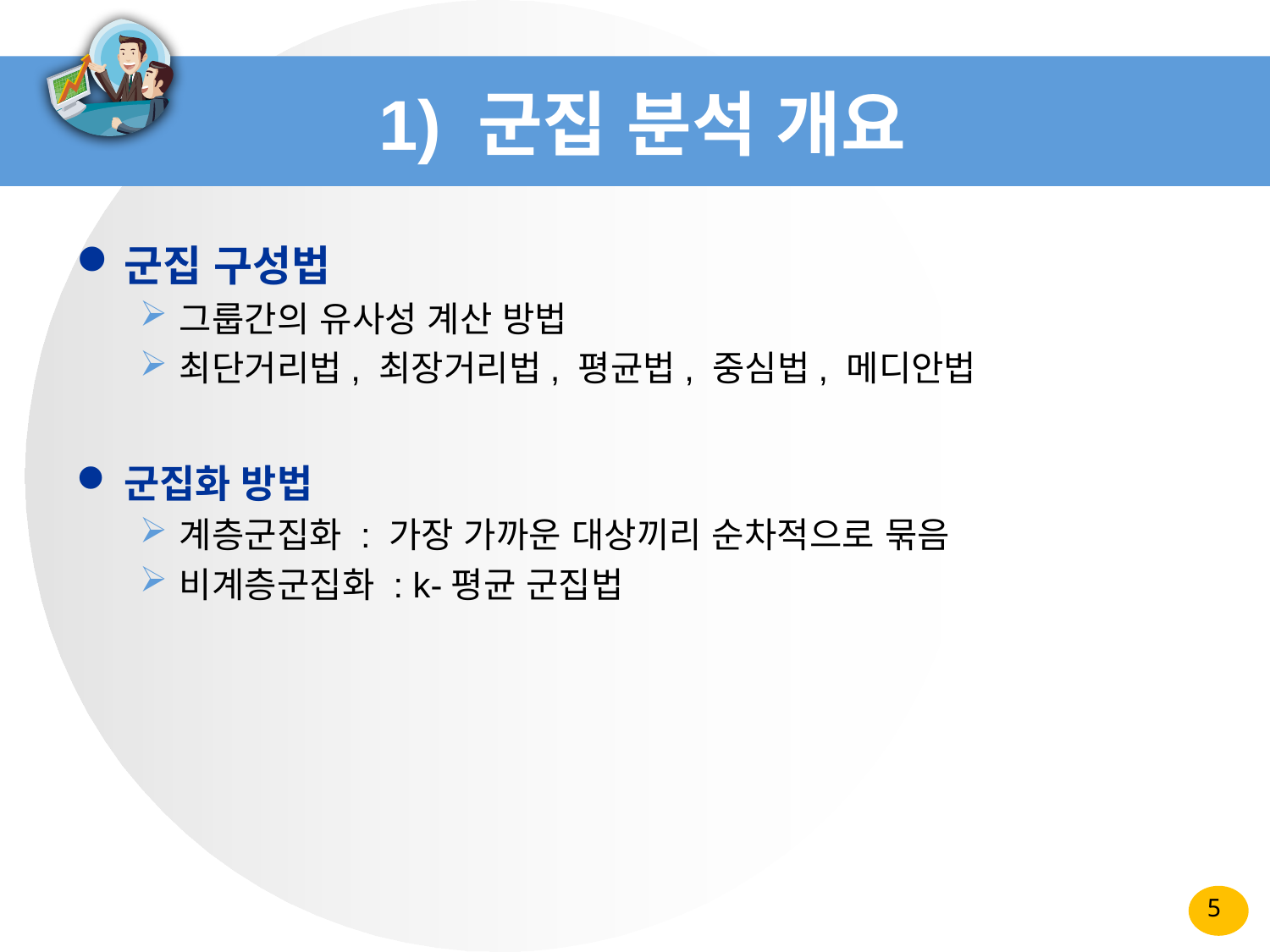

# 1) 군집 분석 개요
군집 구성법
그룹간의 유사성 계산 방법
최단거리법, 최장거리법, 평균법, 중심법, 메디안법

군집화 방법
계층군집화 : 가장 가까운 대상끼리 순차적으로 묶음
비계층군집화 : k-평균 군집법
5